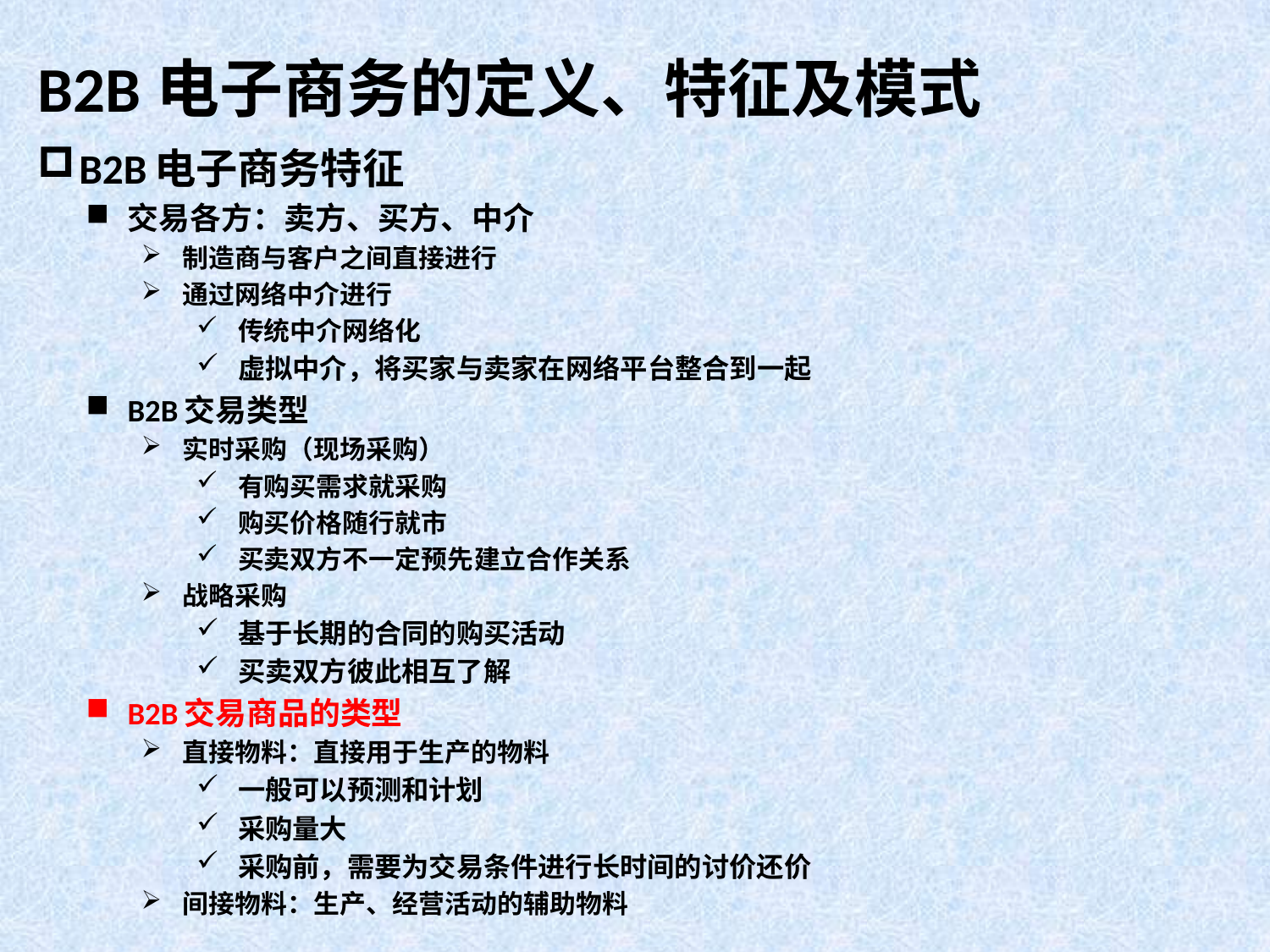

# B2B电子商务的定义、特征及模式
B2B电子商务特征
交易各方：卖方、买方、中介
制造商与客户之间直接进行
通过网络中介进行
传统中介网络化
虚拟中介，将买家与卖家在网络平台整合到一起
B2B交易类型
实时采购（现场采购）
有购买需求就采购
购买价格随行就市
买卖双方不一定预先建立合作关系
战略采购
基于长期的合同的购买活动
买卖双方彼此相互了解
B2B交易商品的类型
直接物料：直接用于生产的物料
一般可以预测和计划
采购量大
采购前，需要为交易条件进行长时间的讨价还价
间接物料：生产、经营活动的辅助物料